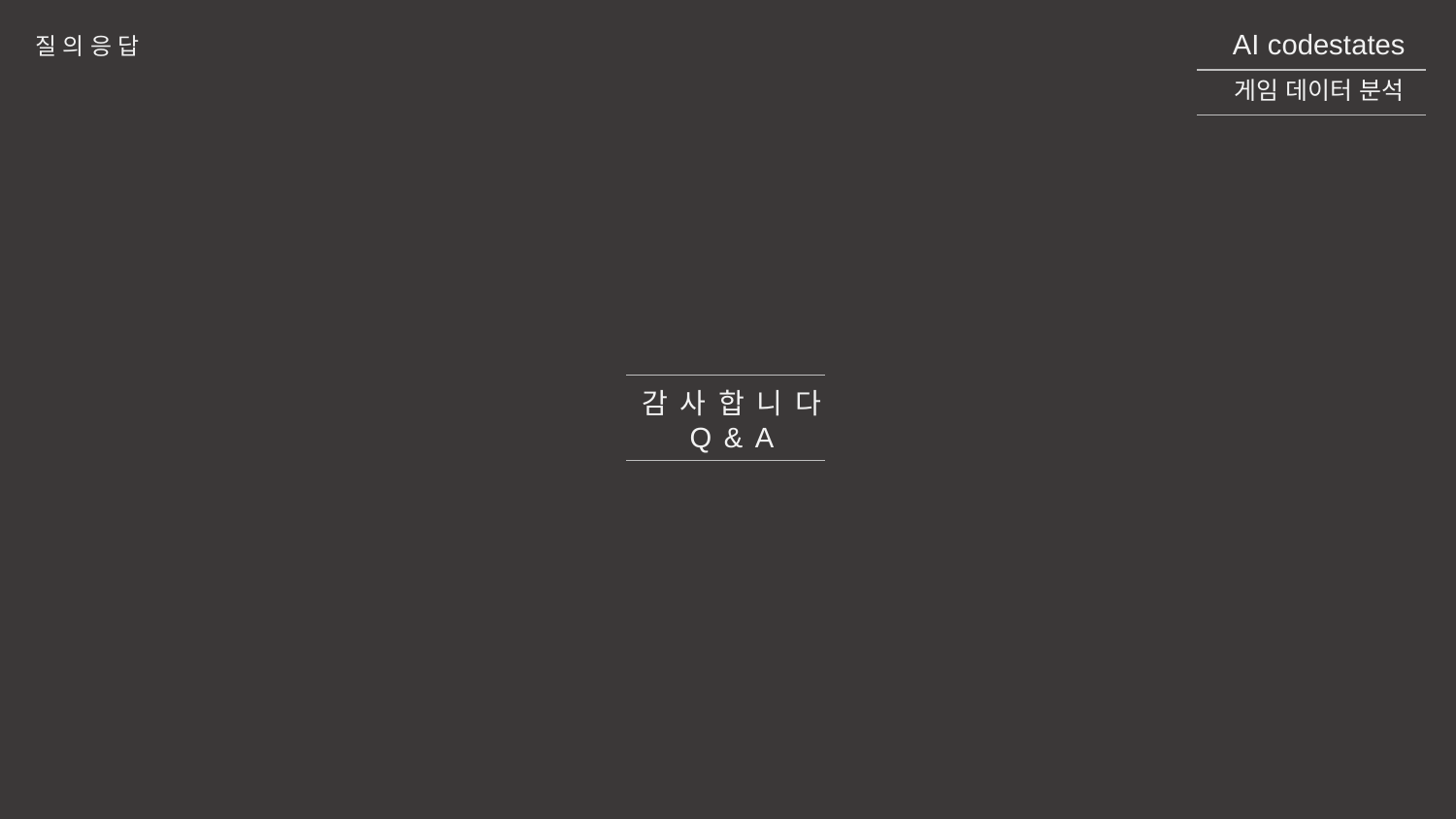

AI codestates
게임 데이터 분석
질의응답
감사합니다
Q&A